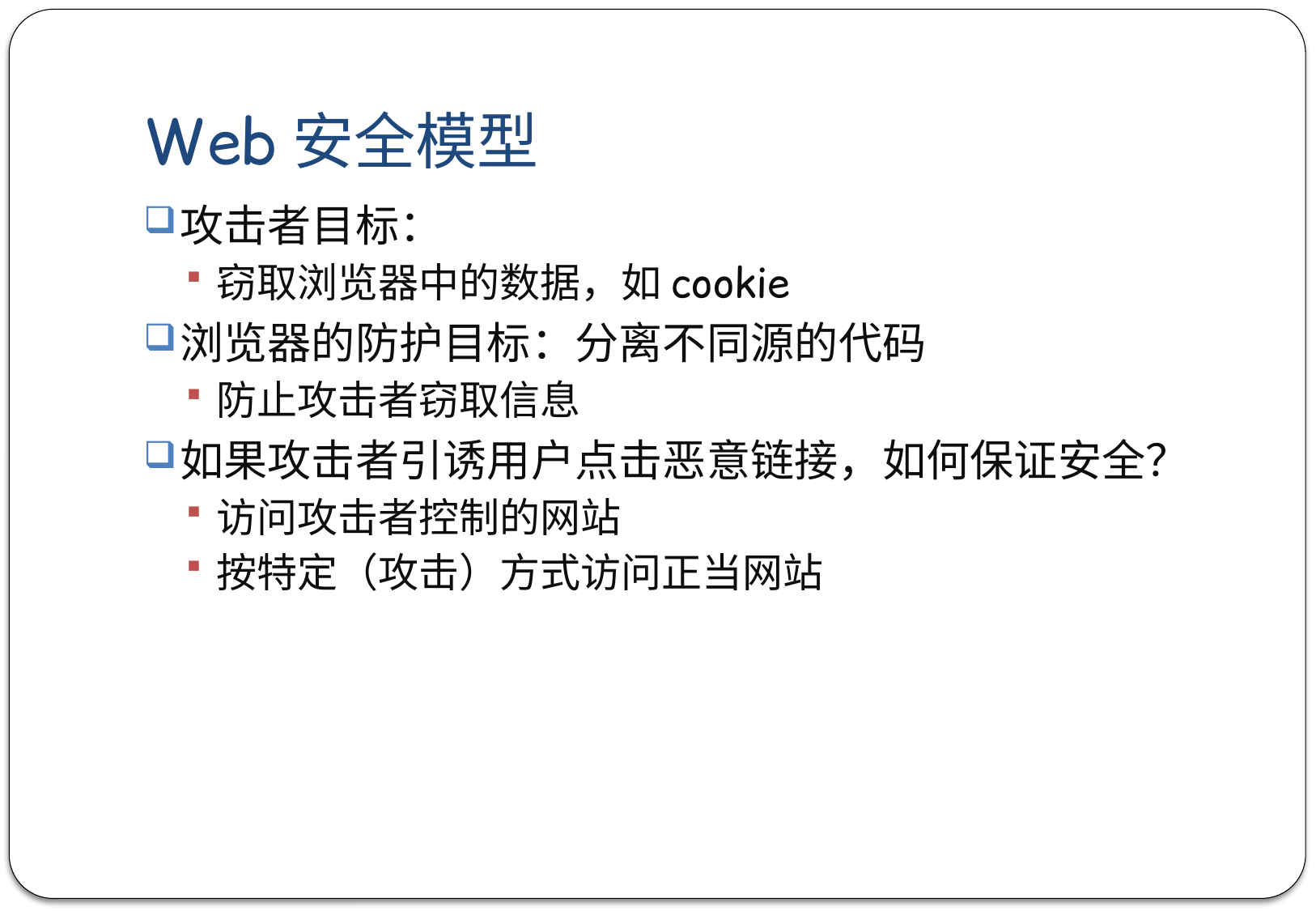

# Web安全模型
攻击者目标：
窃取浏览器中的数据，如cookie
浏览器的防护目标：分离不同源的代码
防止攻击者窃取信息
如果攻击者引诱用户点击恶意链接，如何保证安全？
访问攻击者控制的网站
按特定（攻击）方式访问正当网站